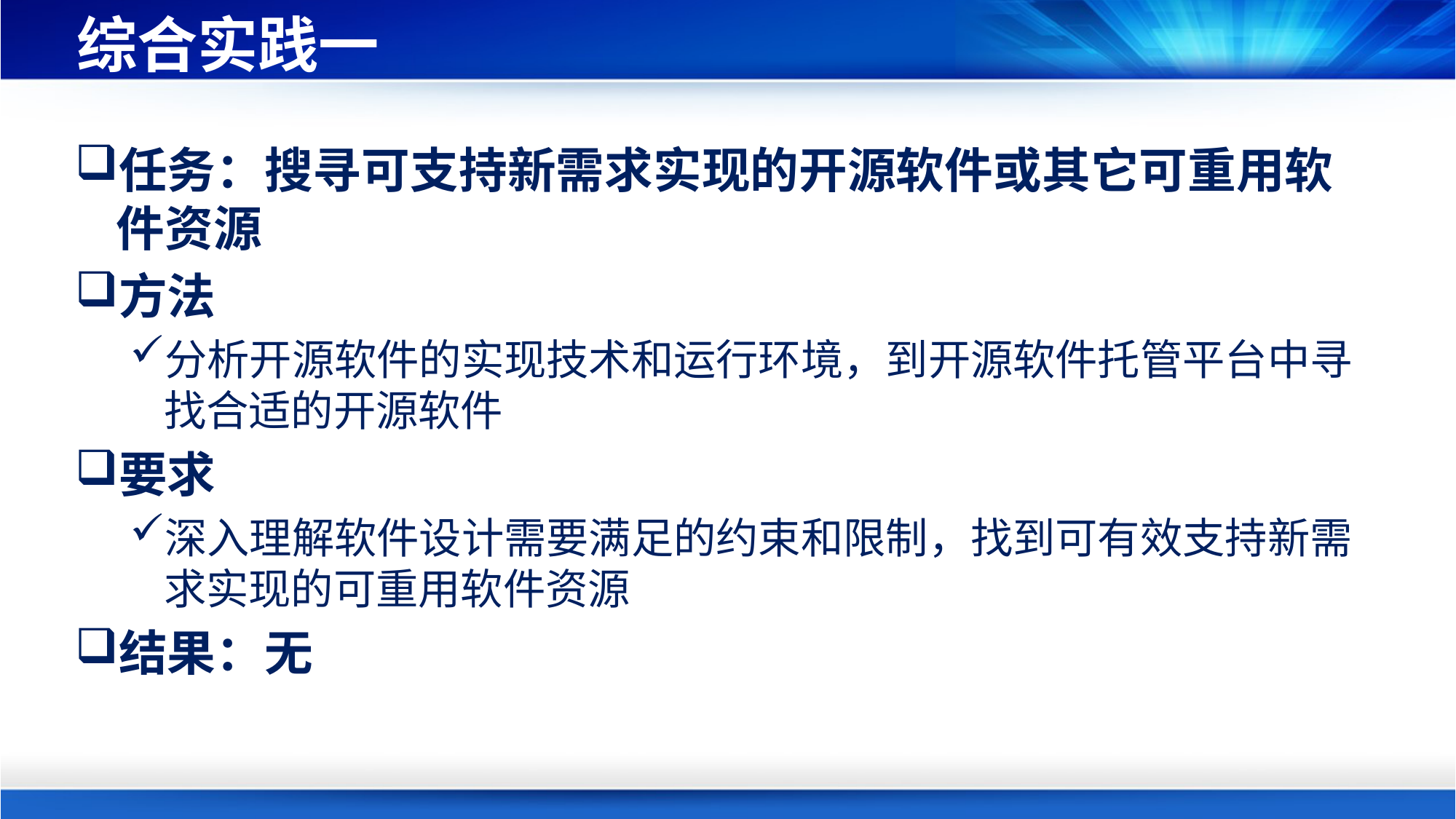

# 综合实践一
任务：搜寻可支持新需求实现的开源软件或其它可重用软件资源
方法
分析开源软件的实现技术和运行环境，到开源软件托管平台中寻找合适的开源软件
要求
深入理解软件设计需要满足的约束和限制，找到可有效支持新需求实现的可重用软件资源
结果：无